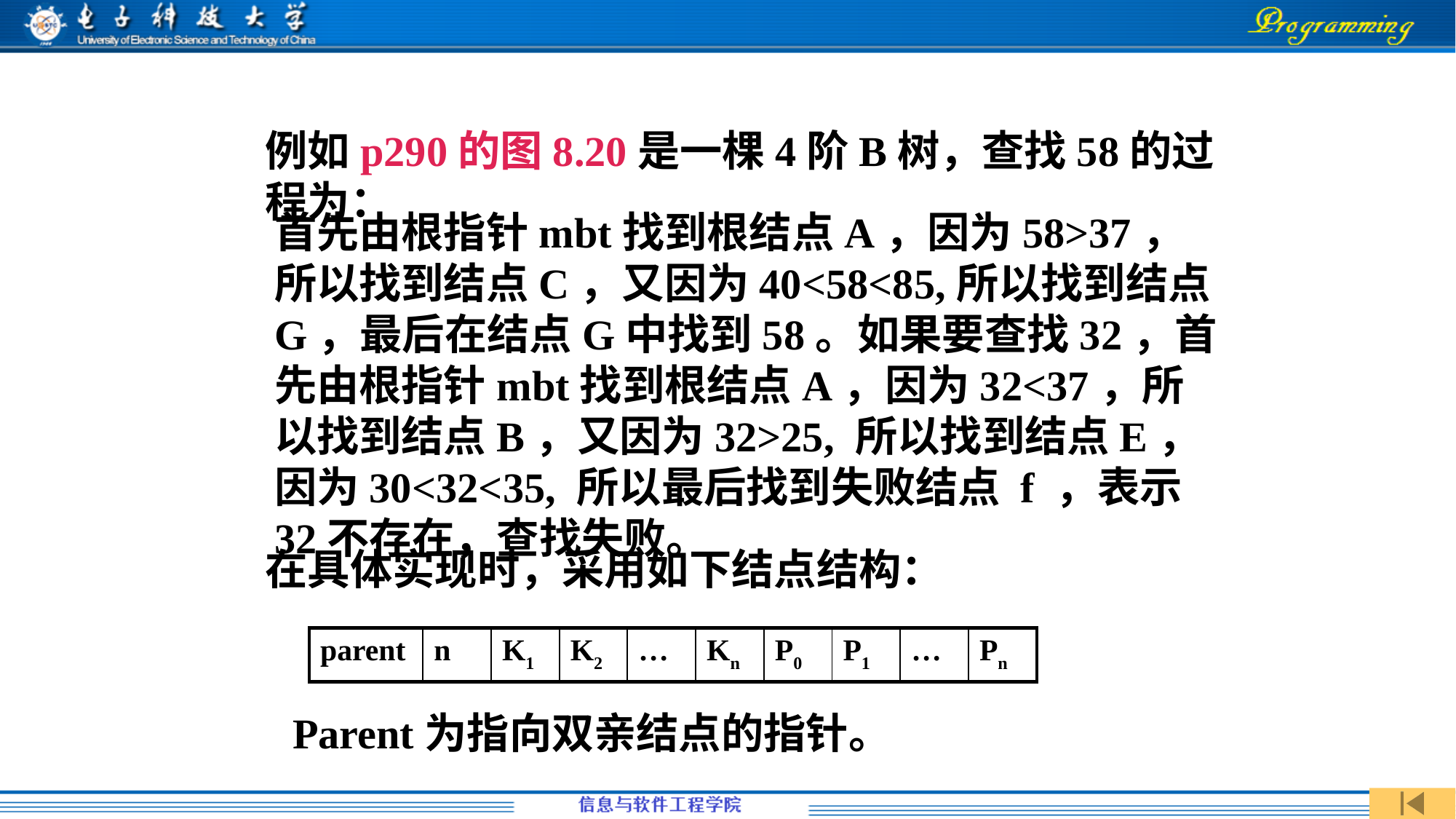

例如p290的图8.20是一棵4阶B树，查找58的过程为：
首先由根指针mbt找到根结点A，因为58>37，所以找到结点C，又因为40<58<85,所以找到结点G，最后在结点G中找到58。如果要查找32，首先由根指针mbt找到根结点A，因为32<37，所以找到结点B，又因为32>25, 所以找到结点E，因为30<32<35, 所以最后找到失败结点 f ，表示32不存在，查找失败。
在具体实现时，采用如下结点结构：
| parent | n | K1 | K2 | … | Kn | P0 | P1 | … | Pn |
| --- | --- | --- | --- | --- | --- | --- | --- | --- | --- |
Parent为指向双亲结点的指针。